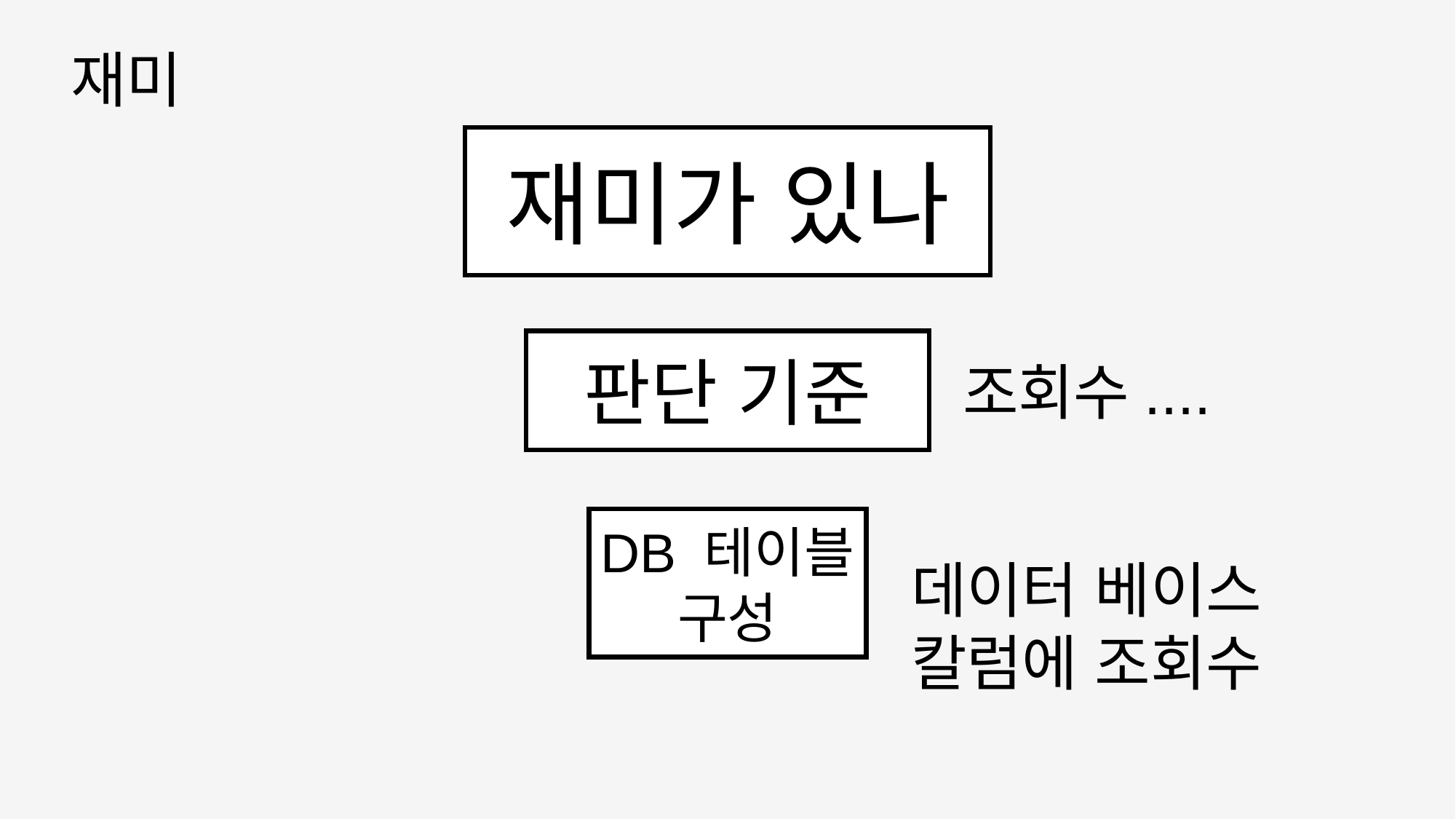

재미
재미가 있나
판단 기준
조회수....
DB 테이블 구성
데이터 베이스 칼럼에 조회수